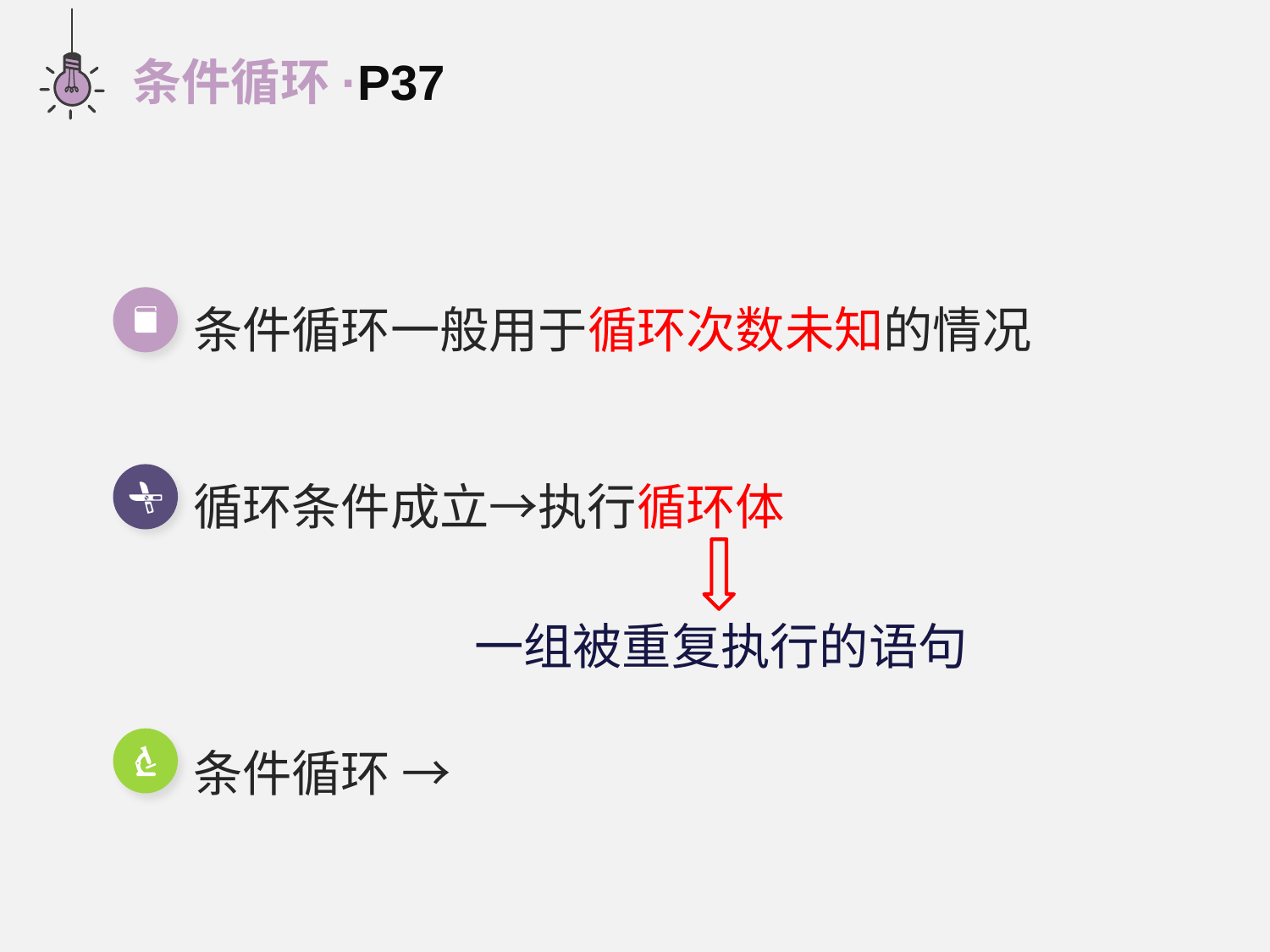

条件循环·P37

条件循环一般用于循环次数未知的情况
循环条件成立→执行循环体

一组被重复执行的语句

条件循环 →
while